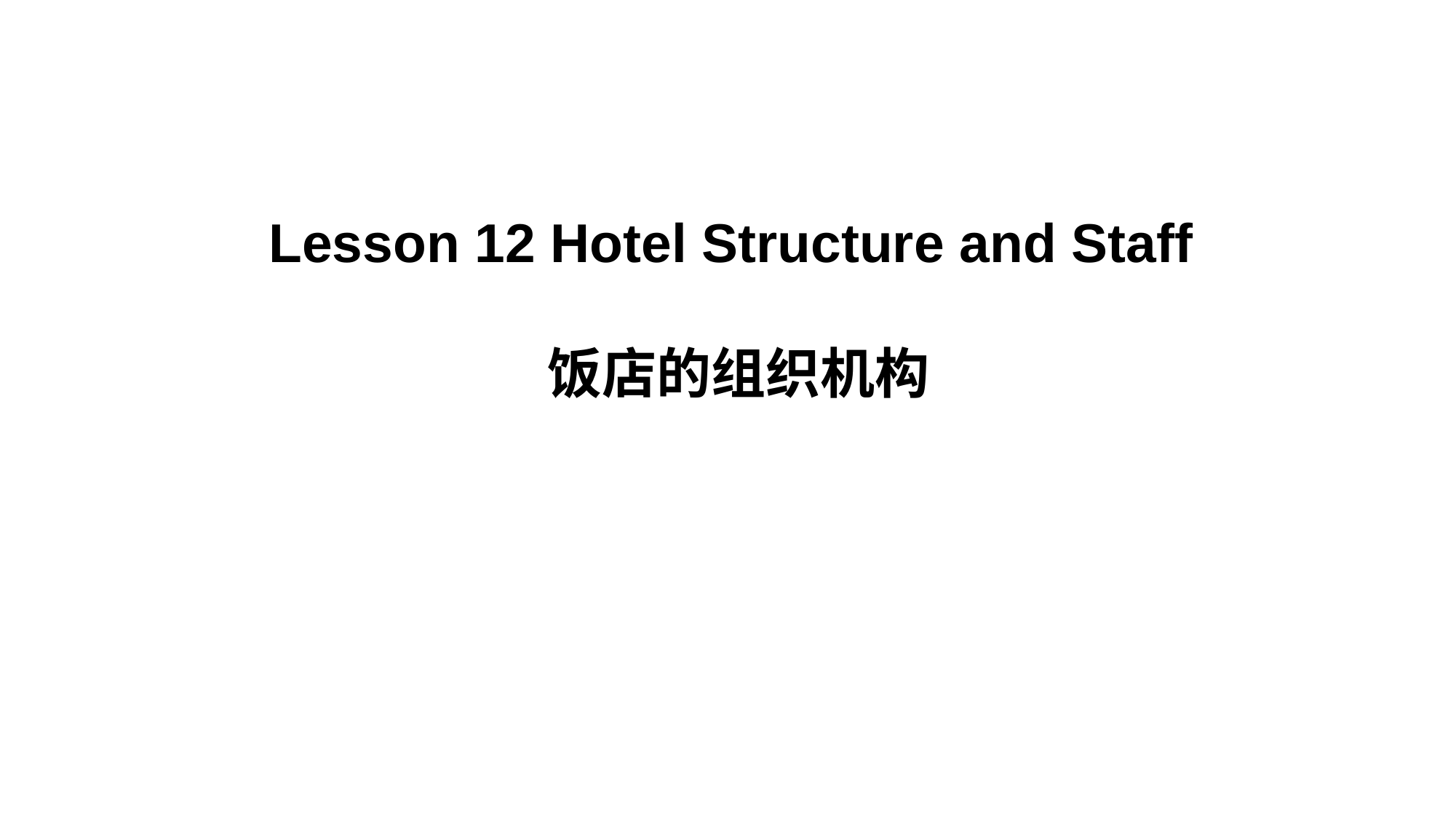

Lesson 12 Hotel Structure and Staff

饭店的组织机构